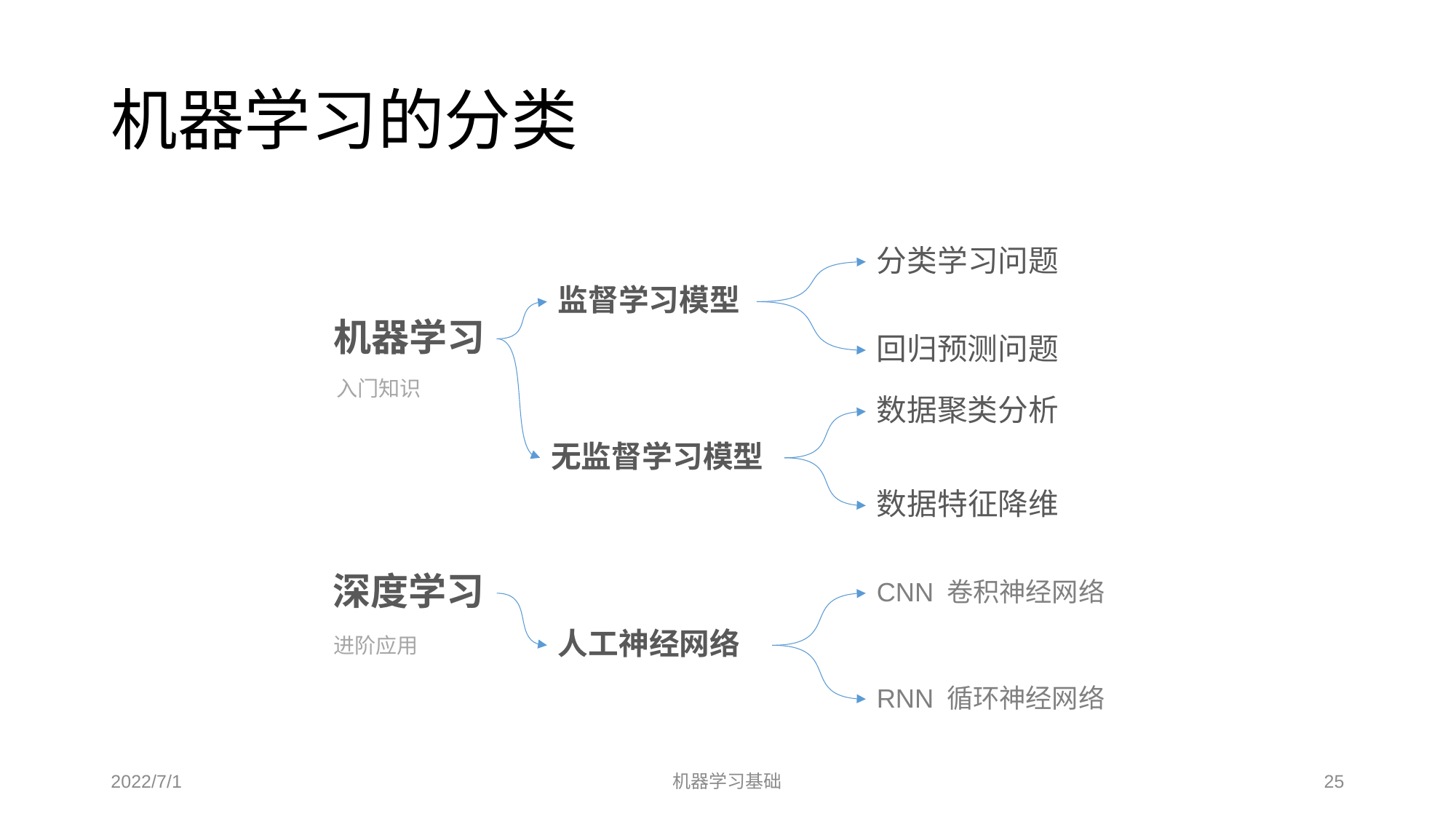

# 机器学习的分类
分类学习问题
监督学习模型
机器学习
回归预测问题
入门知识
数据聚类分析
无监督学习模型
数据特征降维
深度学习
CNN 卷积神经网络
人工神经网络
进阶应用
RNN 循环神经网络
2022/7/1
机器学习基础
25